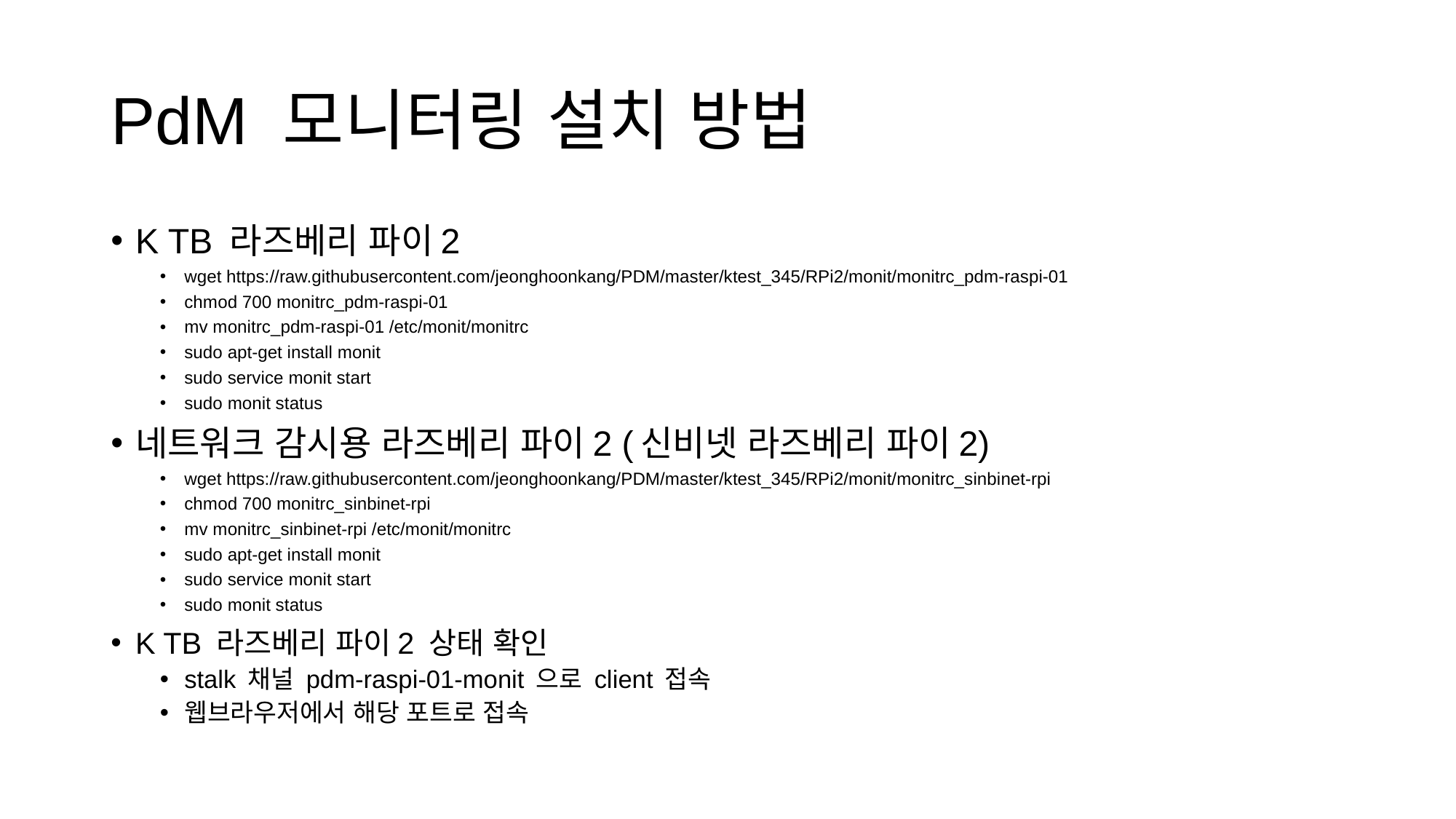

# PdM 모니터링 설치 방법
K TB 라즈베리 파이2
wget https://raw.githubusercontent.com/jeonghoonkang/PDM/master/ktest_345/RPi2/monit/monitrc_pdm-raspi-01
chmod 700 monitrc_pdm-raspi-01
mv monitrc_pdm-raspi-01 /etc/monit/monitrc
sudo apt-get install monit
sudo service monit start
sudo monit status
네트워크 감시용 라즈베리 파이2 (신비넷 라즈베리 파이2)
wget https://raw.githubusercontent.com/jeonghoonkang/PDM/master/ktest_345/RPi2/monit/monitrc_sinbinet-rpi
chmod 700 monitrc_sinbinet-rpi
mv monitrc_sinbinet-rpi /etc/monit/monitrc
sudo apt-get install monit
sudo service monit start
sudo monit status
K TB 라즈베리 파이2 상태 확인
stalk 채널 pdm-raspi-01-monit 으로 client 접속
웹브라우저에서 해당 포트로 접속